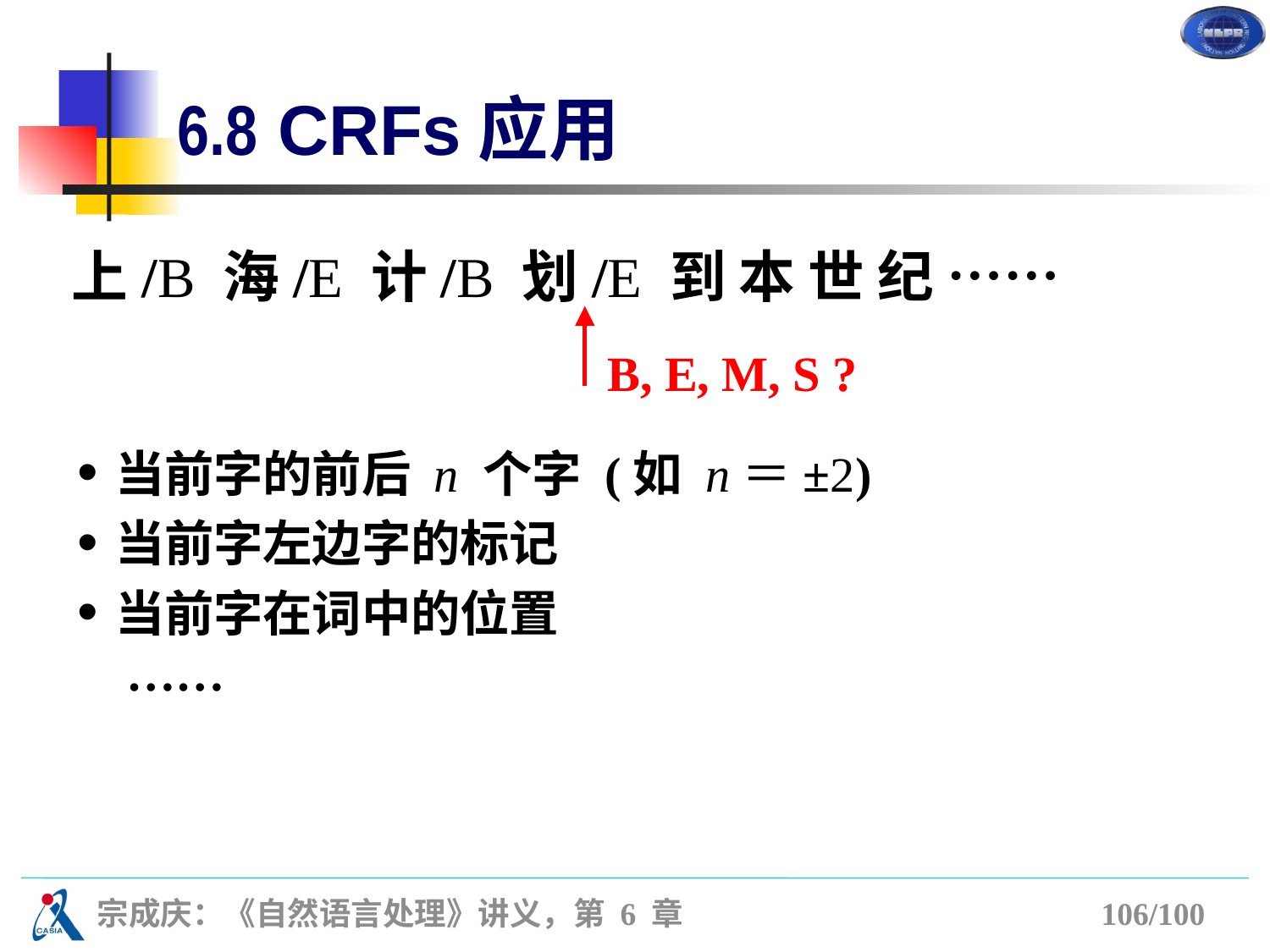

# 6.8 CRFs应用
上/B 海/E 计/B 划/E 到 本 世 纪 ……
B, E, M, S ?
当前字的前后 n 个字 (如 n＝±2)
当前字左边字的标记
当前字在词中的位置
    ……